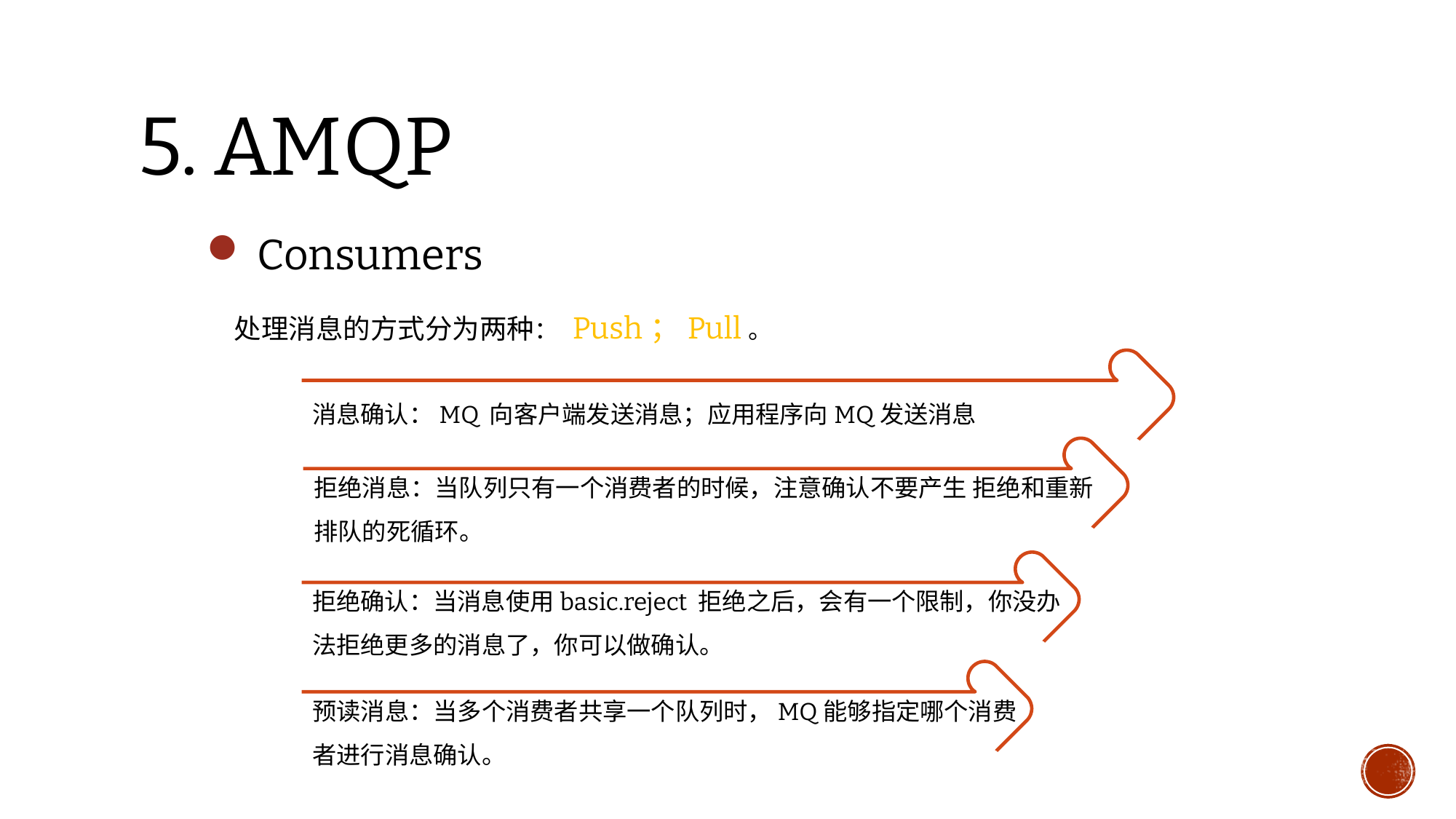

# 5. AMQP
 Consumers
处理消息的方式分为两种： Push；Pull。
消息确认：MQ 向客户端发送消息；应用程序向MQ发送消息
拒绝消息：当队列只有一个消费者的时候，注意确认不要产生 拒绝和重新排队的死循环。
拒绝确认：当消息使用basic.reject 拒绝之后，会有一个限制，你没办法拒绝更多的消息了，你可以做确认。
预读消息：当多个消费者共享一个队列时，MQ能够指定哪个消费者进行消息确认。